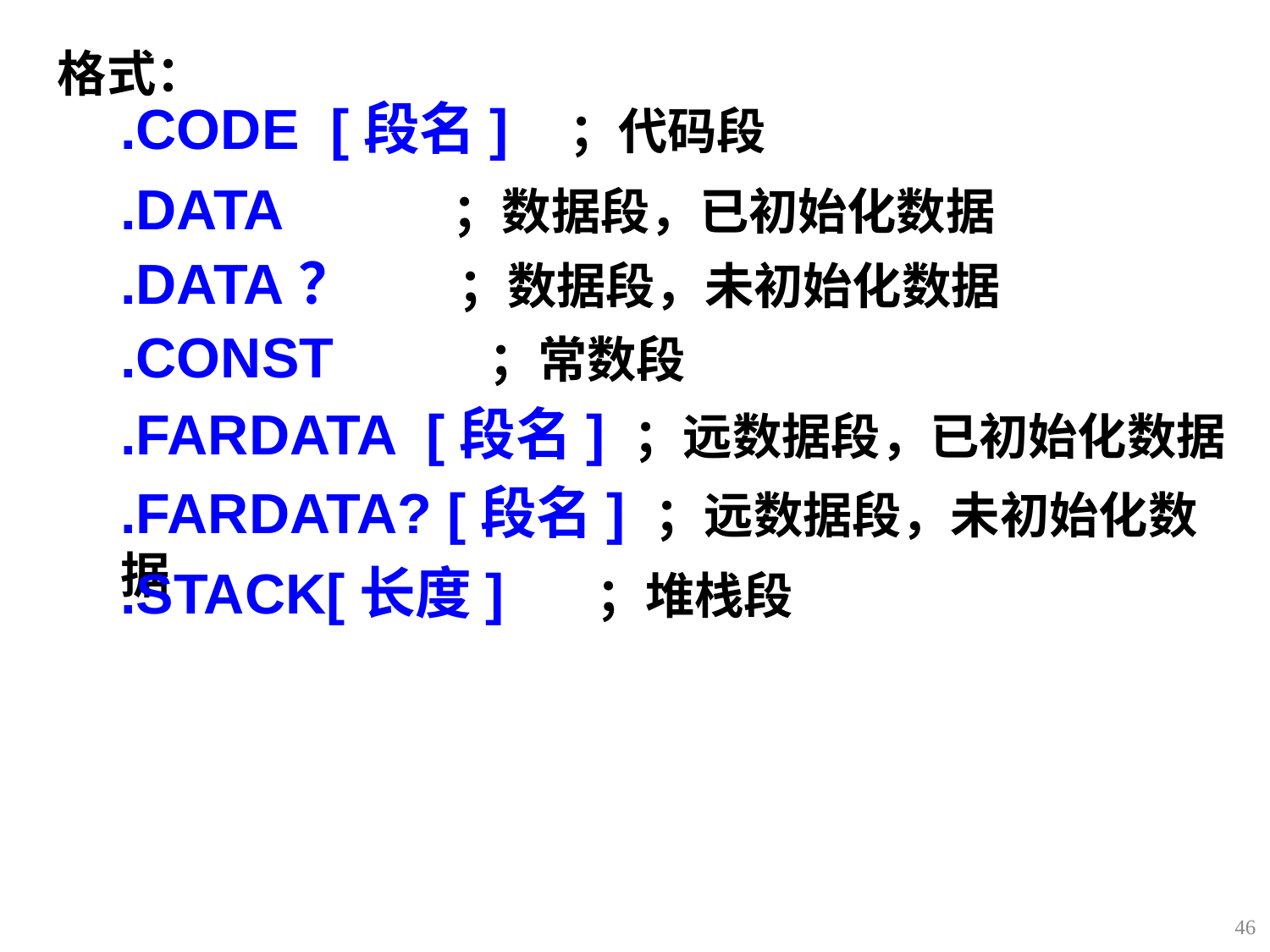

格式：
.CODE  [段名]   ；代码段
.DATA          ；数据段，已初始化数据
.DATA？        ；数据段，未初始化数据
.CONST         ；常数段
46
.FARDATA  [段名] ；远数据段，已初始化数据
.FARDATA? [段名] ；远数据段，未初始化数据
.STACK[长度]     ；堆栈段
46